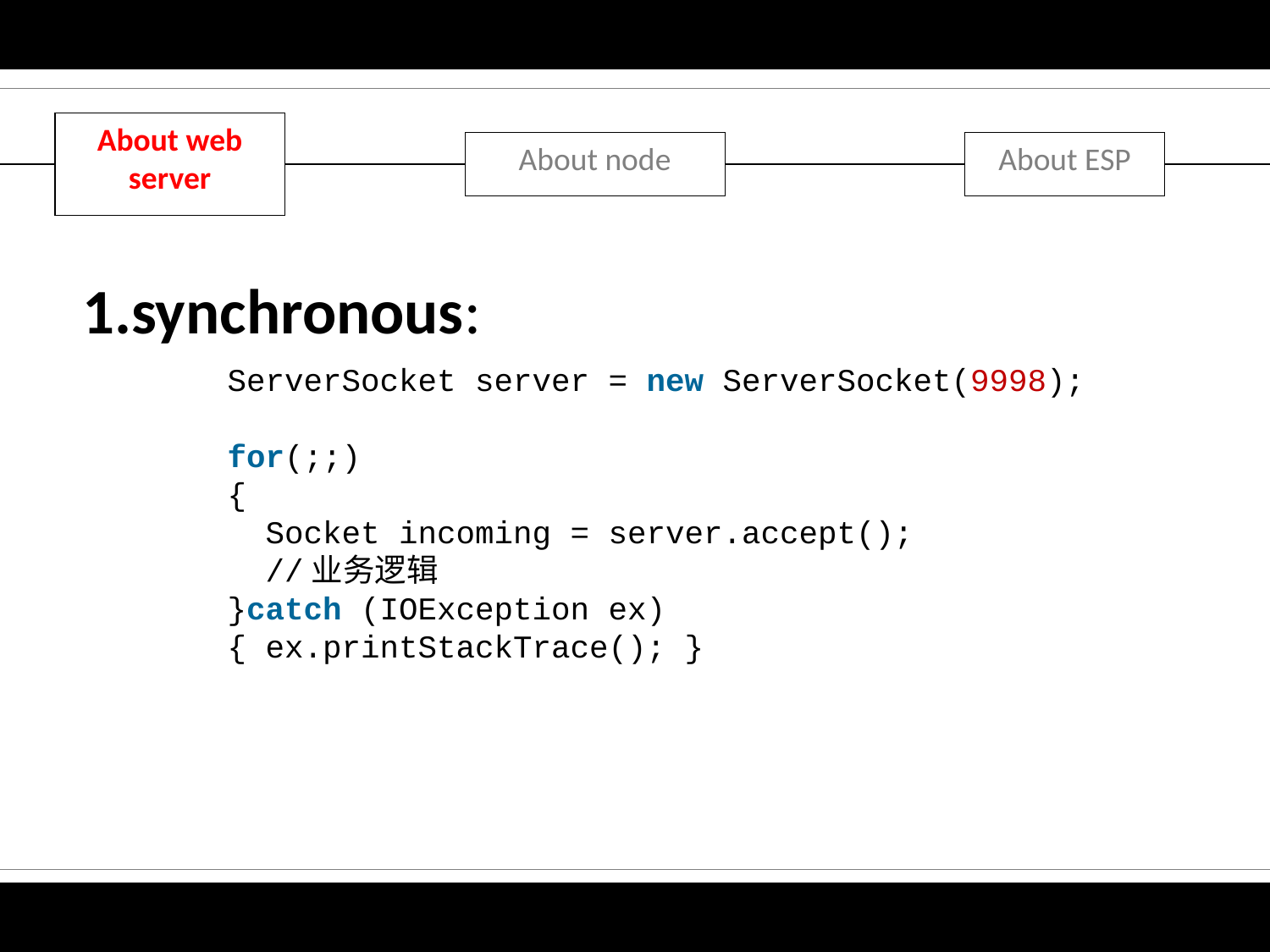

About web server
About node
About ESP
1.synchronous:
ServerSocket server = new ServerSocket(9998);
for(;;)
{
  Socket incoming = server.accept();
  //业务逻辑
}catch (IOException ex){ ex.printStackTrace(); }